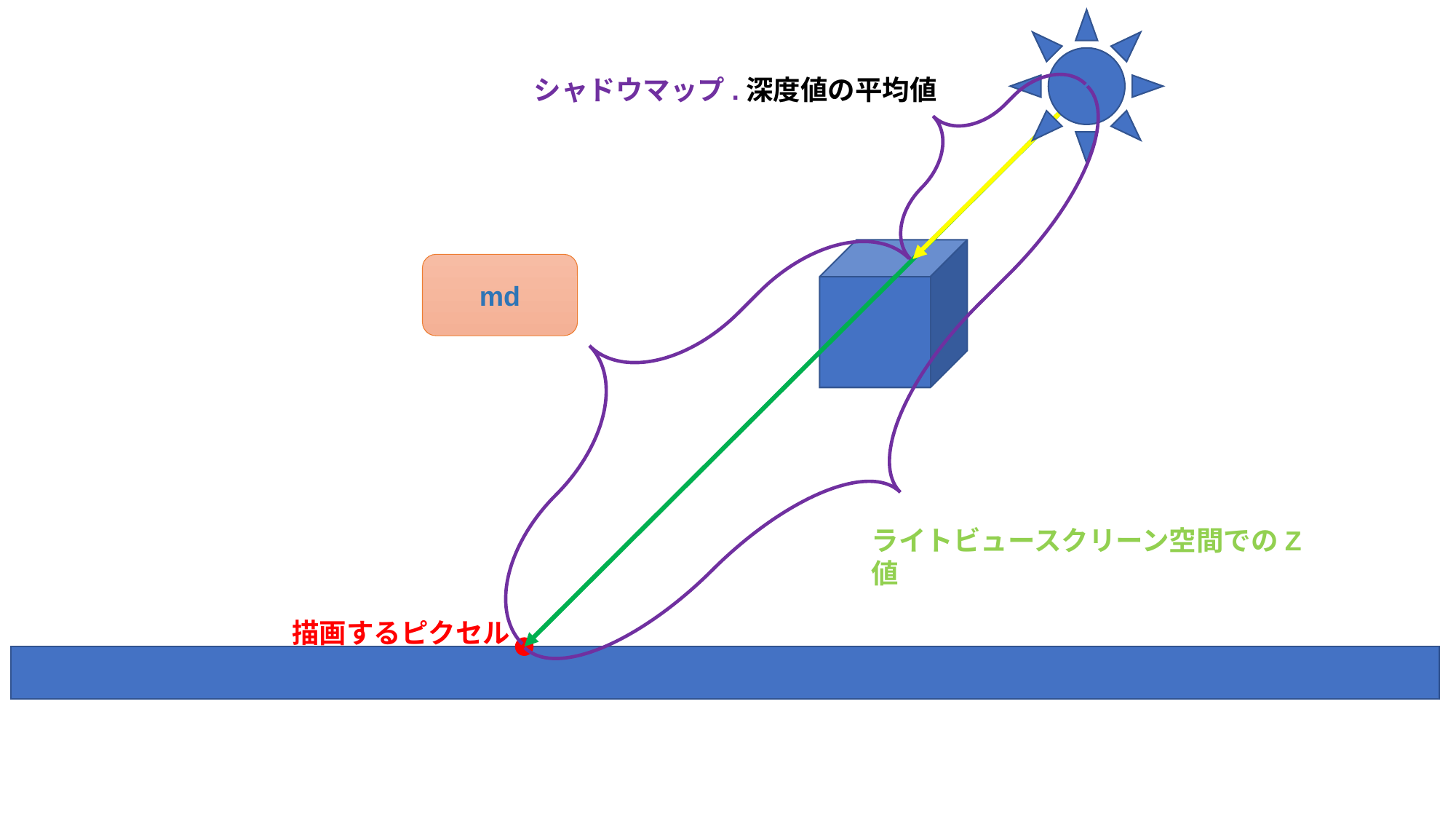

シャドウマップ.深度値の平均値

md
ライトビュースクリーン空間でのZ値
描画するピクセル